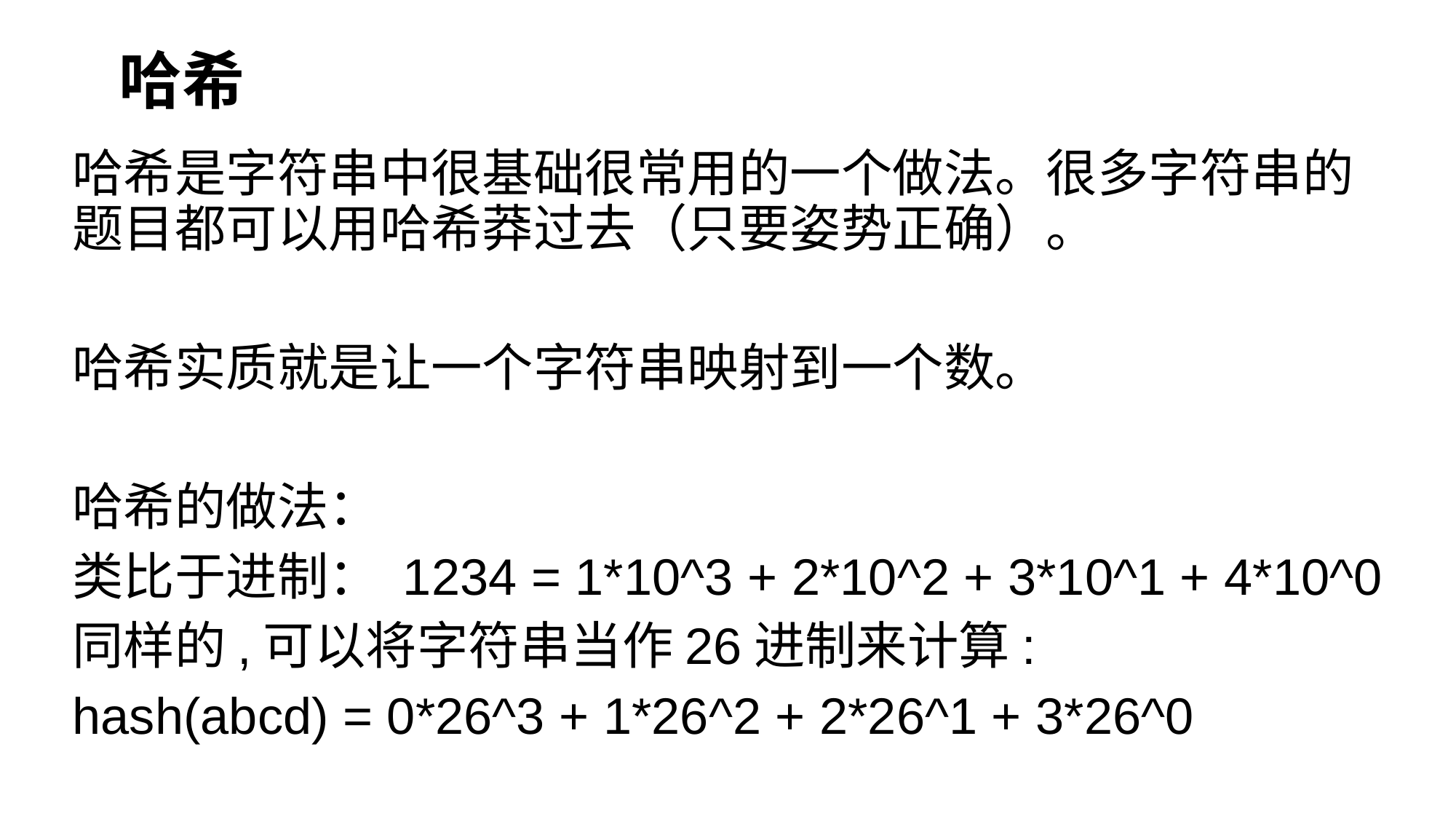

# 哈希
哈希是字符串中很基础很常用的一个做法。很多字符串的题目都可以用哈希莽过去（只要姿势正确）。

哈希实质就是让一个字符串映射到一个数。

哈希的做法：
类比于进制： 1234 = 1*10^3 + 2*10^2 + 3*10^1 + 4*10^0
同样的,可以将字符串当作26进制来计算:
hash(abcd) = 0*26^3 + 1*26^2 + 2*26^1 + 3*26^0